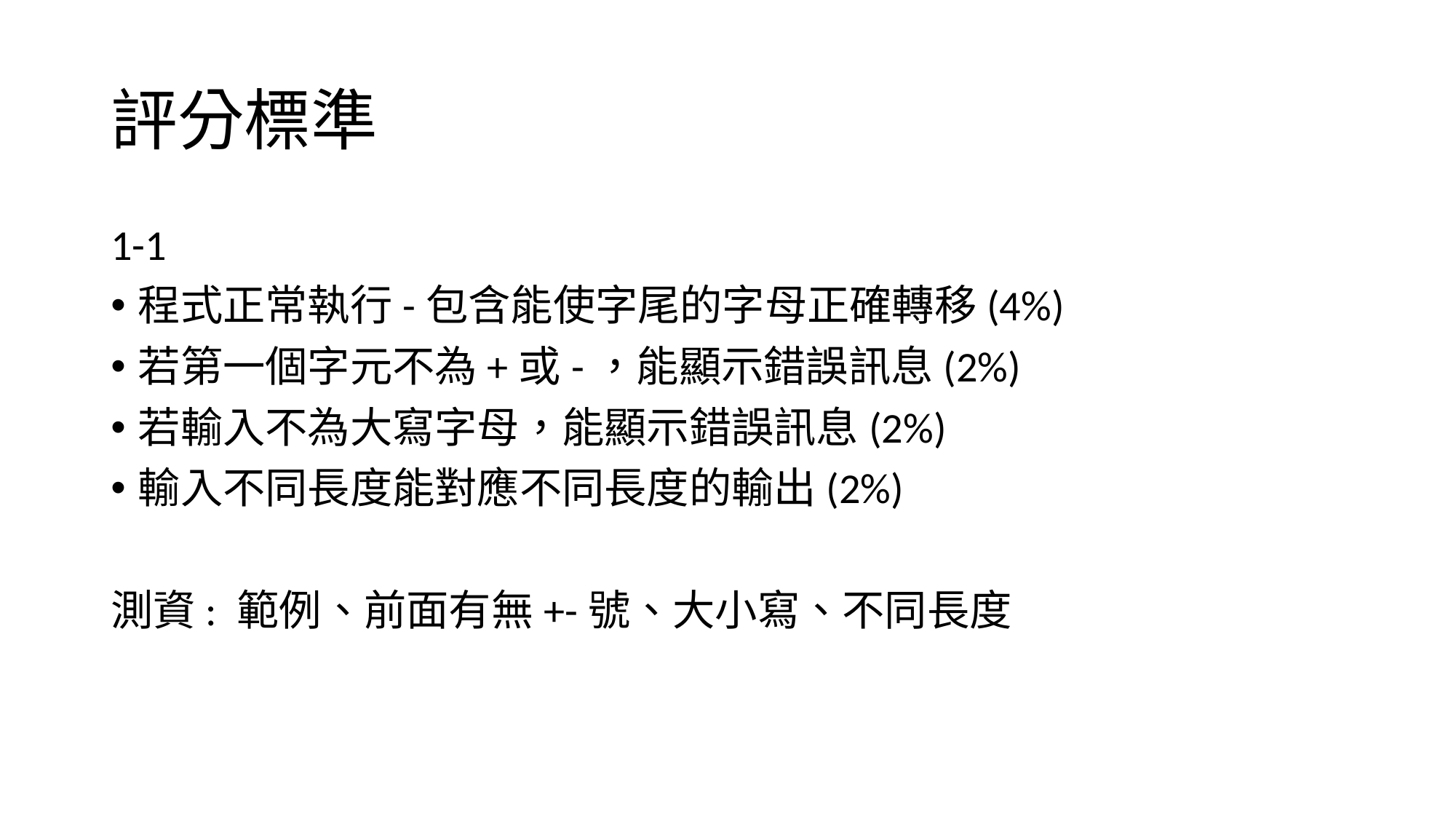

# 評分標準
1-1
程式正常執行-包含能使字尾的字母正確轉移(4%)
若第一個字元不為+或-，能顯示錯誤訊息(2%)
若輸入不為大寫字母，能顯示錯誤訊息(2%)
輸入不同長度能對應不同長度的輸出(2%)

測資: 範例、前面有無+-號、大小寫、不同長度